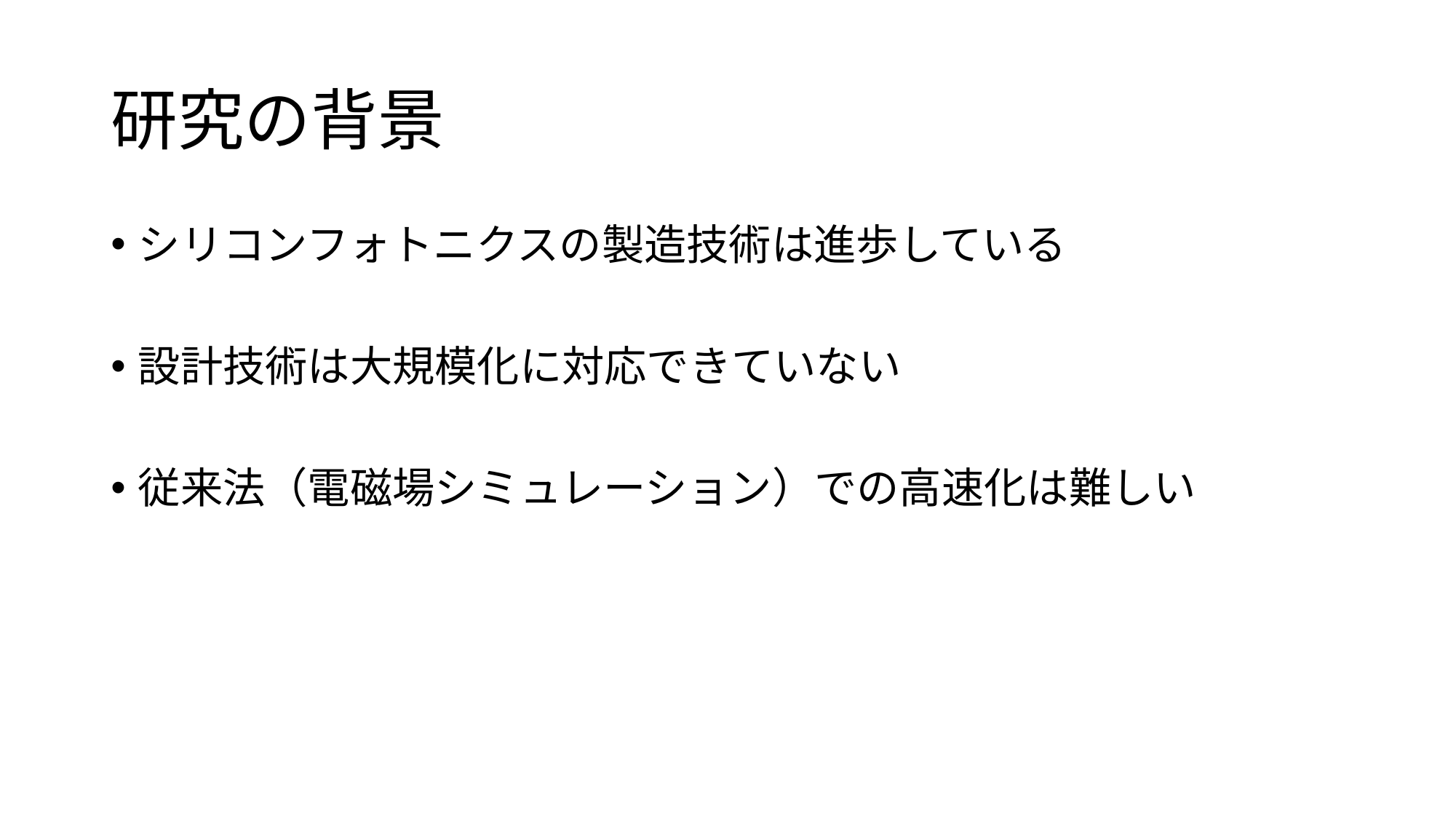

# 研究の背景
シリコンフォトニクスの製造技術は進歩している

設計技術は大規模化に対応できていない

従来法（電磁場シミュレーション）での高速化は難しい